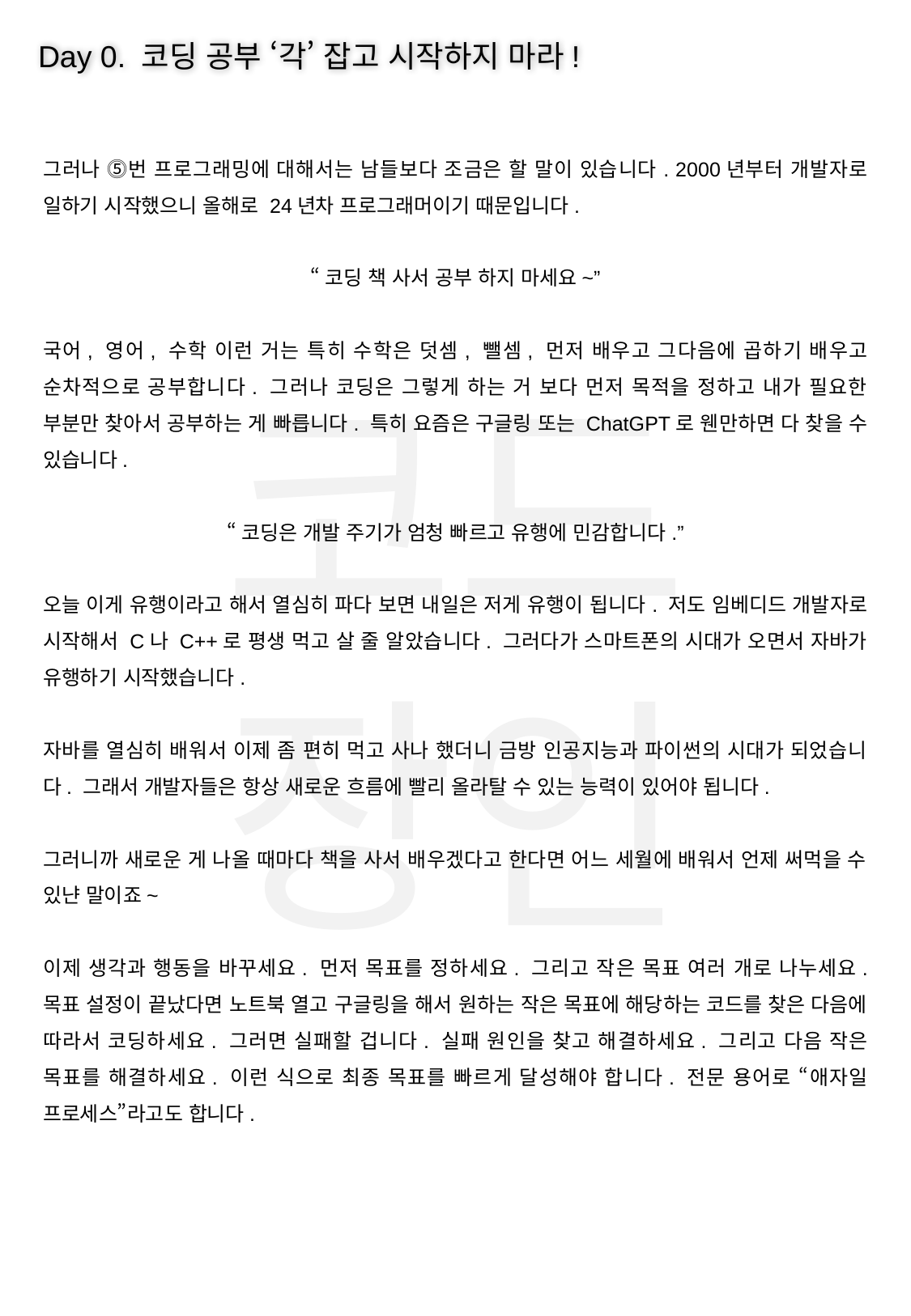

Day 0. 코딩 공부 ‘각’ 잡고 시작하지 마라!
그러나 ⓹번 프로그래밍에 대해서는 남들보다 조금은 할 말이 있습니다. 2000년부터 개발자로 일하기 시작했으니 올해로 24년차 프로그래머이기 때문입니다.

“코딩 책 사서 공부 하지 마세요~”

국어, 영어, 수학 이런 거는 특히 수학은 덧셈, 뺄셈, 먼저 배우고 그다음에 곱하기 배우고 순차적으로 공부합니다. 그러나 코딩은 그렇게 하는 거 보다 먼저 목적을 정하고 내가 필요한 부분만 찾아서 공부하는 게 빠릅니다. 특히 요즘은 구글링 또는 ChatGPT로 웬만하면 다 찾을 수 있습니다.

“코딩은 개발 주기가 엄청 빠르고 유행에 민감합니다.”

오늘 이게 유행이라고 해서 열심히 파다 보면 내일은 저게 유행이 됩니다. 저도 임베디드 개발자로 시작해서 C나 C++로 평생 먹고 살 줄 알았습니다. 그러다가 스마트폰의 시대가 오면서 자바가 유행하기 시작했습니다.

자바를 열심히 배워서 이제 좀 편히 먹고 사나 했더니 금방 인공지능과 파이썬의 시대가 되었습니다. 그래서 개발자들은 항상 새로운 흐름에 빨리 올라탈 수 있는 능력이 있어야 됩니다.​

그러니까 새로운 게 나올 때마다 책을 사서 배우겠다고 한다면 어느 세월에 배워서 언제 써먹을 수 있냔 말이죠~

이제 생각과 행동을 바꾸세요. 먼저 목표를 정하세요. 그리고 작은 목표 여러 개로 나누세요. 목표 설정이 끝났다면 노트북 열고 구글링을 해서 원하는 작은 목표에 해당하는 코드를 찾은 다음에 따라서 코딩하세요. 그러면 실패할 겁니다. 실패 원인을 찾고 해결하세요. 그리고 다음 작은 목표를 해결하세요. 이런 식으로 최종 목표를 빠르게 달성해야 합니다. 전문 용어로 “애자일 프로세스”라고도 합니다.